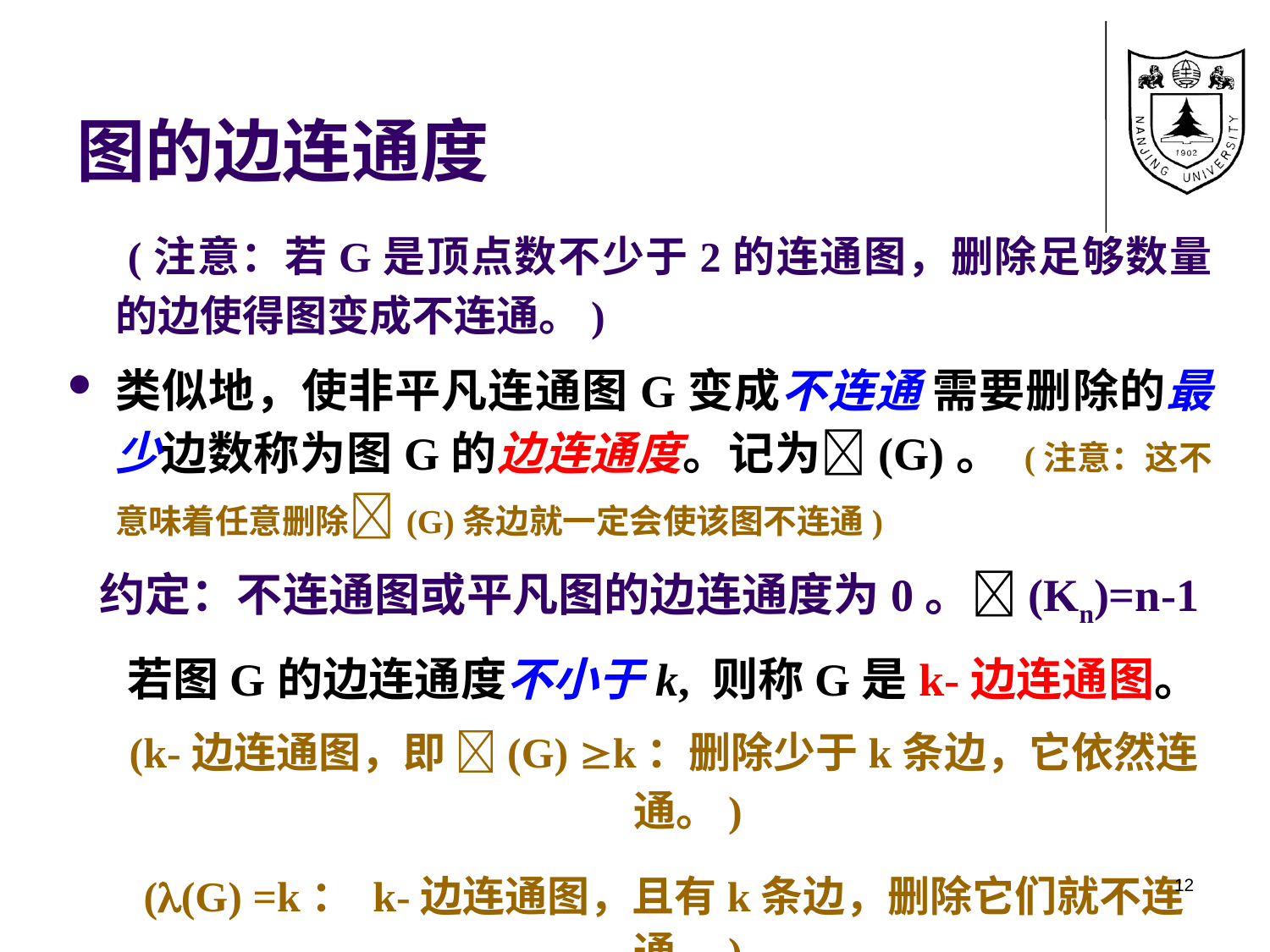

# 图的边连通度
     (注意：若G是顶点数不少于2的连通图，删除足够数量的边使得图变成不连通。)
类似地，使非平凡连通图G变成不连通 需要删除的最少边数称为图G的边连通度。记为λ(G)。 (注意：这不意味着任意删除λ(G)条边就一定会使该图不连通)
  约定：不连通图或平凡图的边连通度为0。λ(Kn)=n-1
若图G的边连通度不小于k, 则称G是k-边连通图。
(k-边连通图，即 λ(G) ≥k：删除少于k条边，它依然连通。)
(λ(G) =k： k-边连通图，且有k条边，删除它们就不连通。)

12